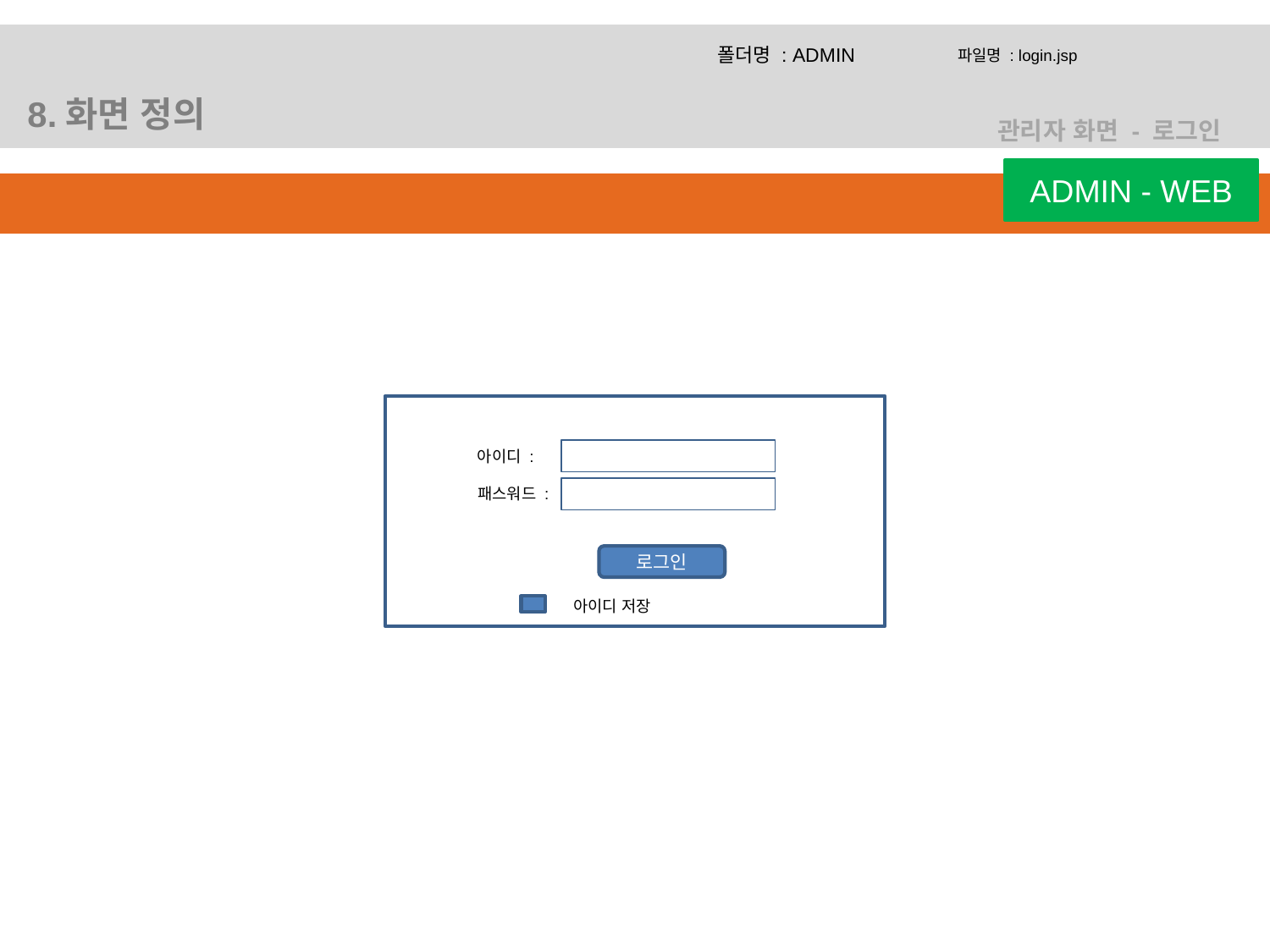

폴더명 : ADMIN
파일명 : login.jsp
8.화면 정의
관리자 화면 - 로그인
ADMIN - WEB

아이디 :

패스워드 :

로그인
아이디 저장